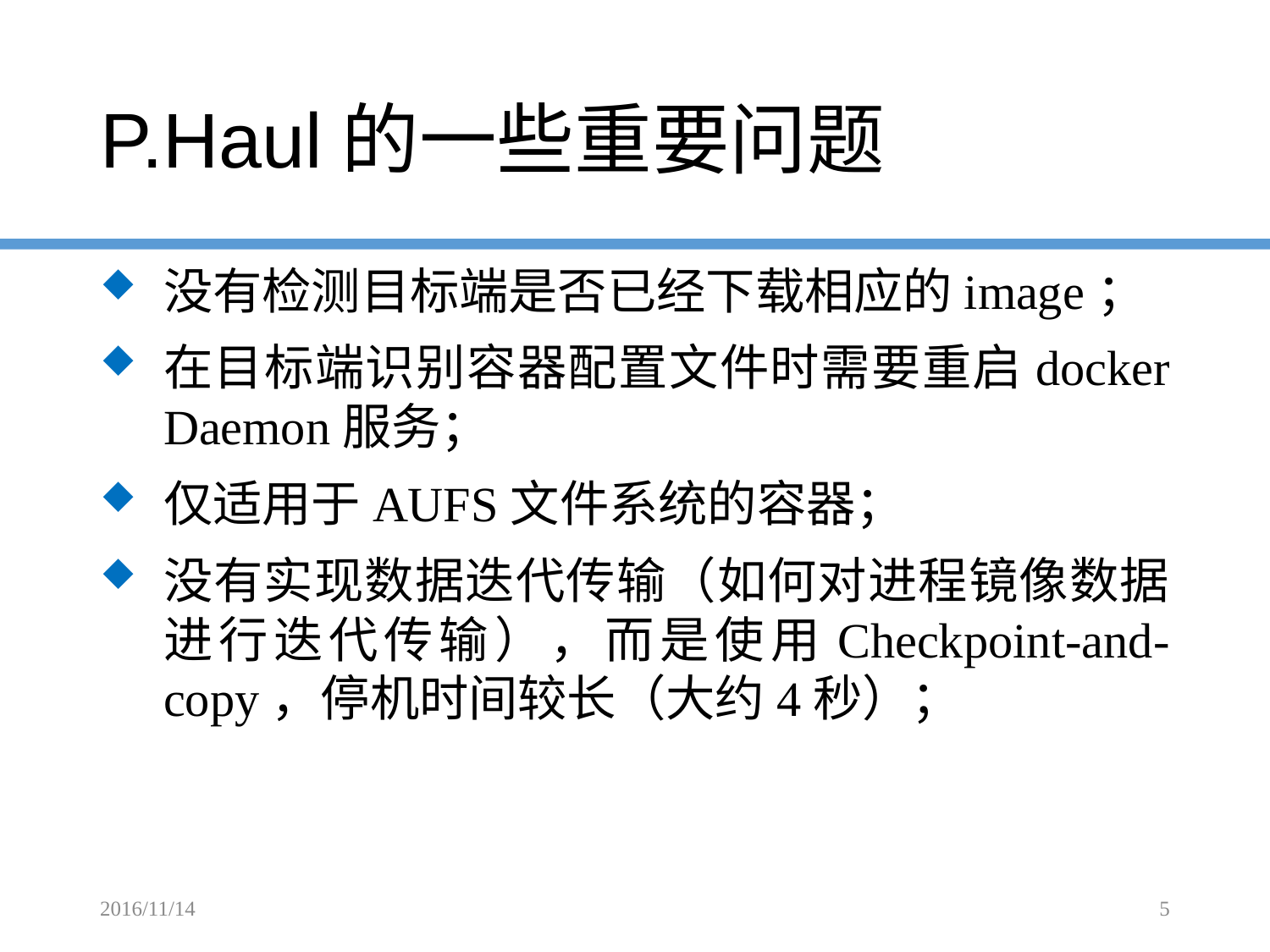

# P.Haul的一些重要问题
没有检测目标端是否已经下载相应的image；
在目标端识别容器配置文件时需要重启docker Daemon服务；
仅适用于AUFS文件系统的容器；
没有实现数据迭代传输（如何对进程镜像数据进行迭代传输），而是使用Checkpoint-and-copy，停机时间较长（大约4秒）；

2016/11/14
5